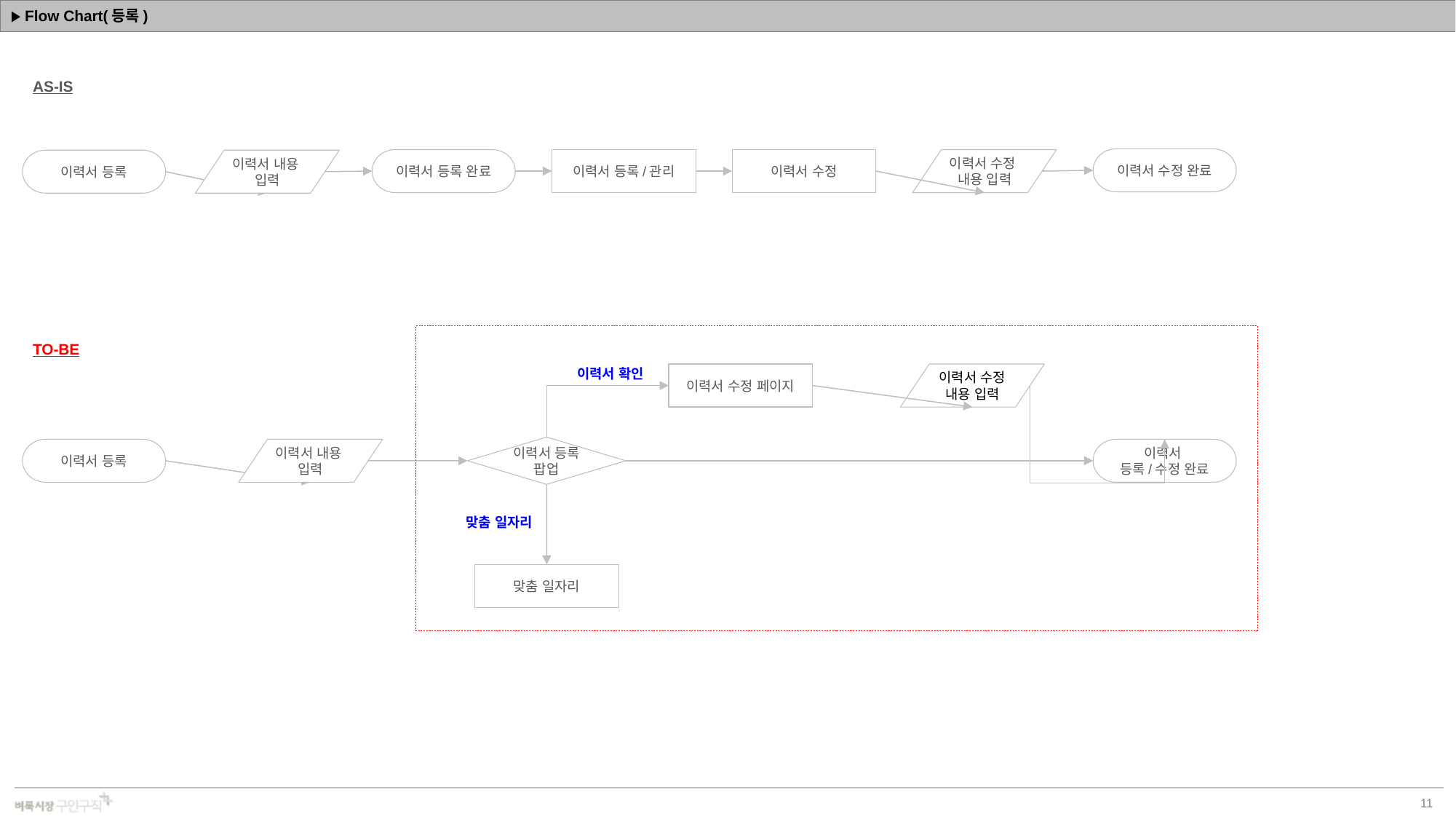

# ▶ Flow Chart(등록)
AS-IS
이력서 수정 완료
이력서 등록 완료
이력서 등록/관리
이력서 수정
이력서 수정
내용 입력
이력서 등록
이력서 내용
입력

TO-BE
이력서 확인
이력서 수정 페이지
이력서 수정
내용 입력
이력서 등록
팝업
이력서 등록
이력서 내용
입력
이력서
등록/수정 완료
맞춤 일자리
맞춤 일자리